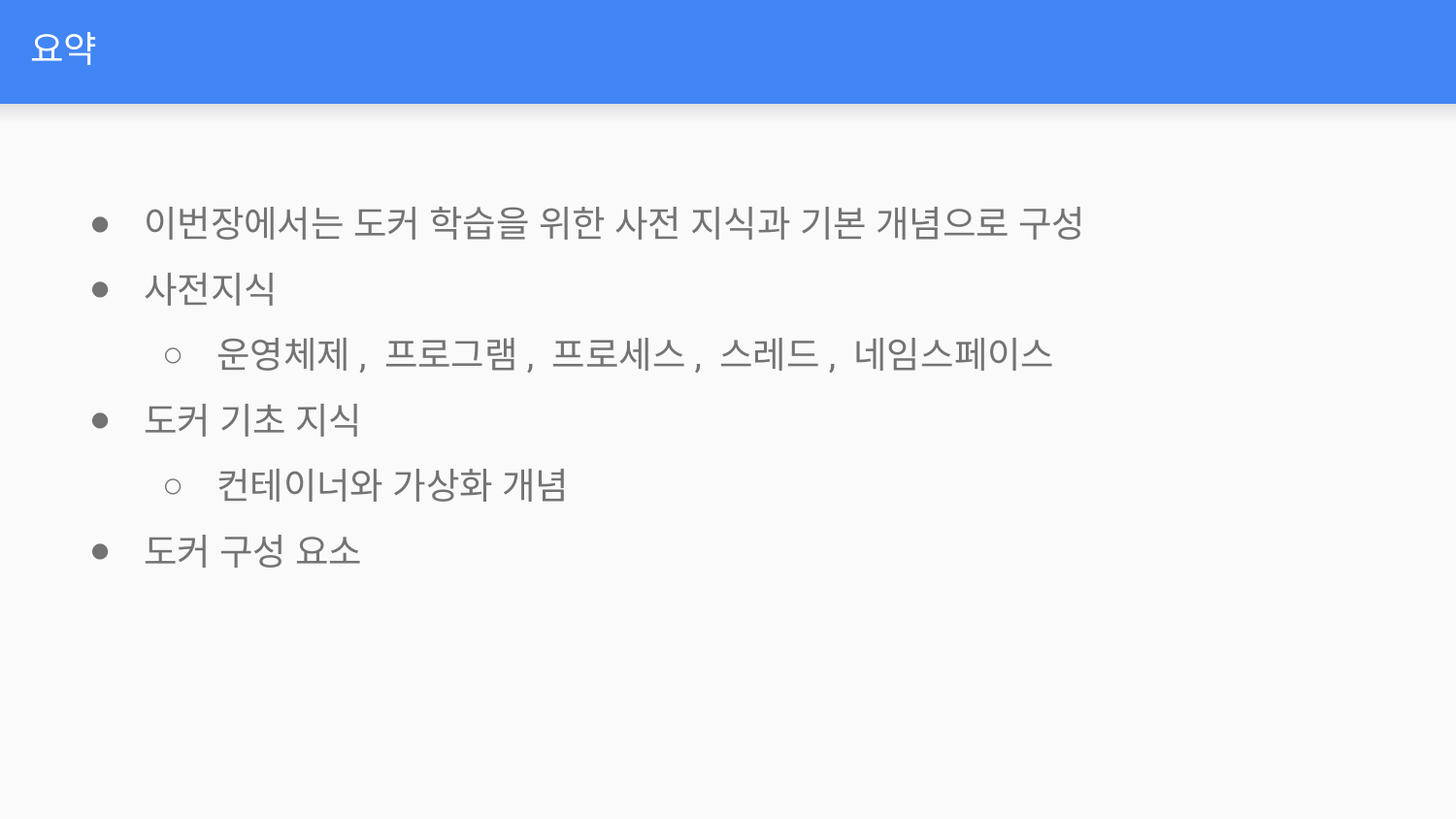

# 요약
이번장에서는 도커 학습을 위한 사전 지식과 기본 개념으로 구성
사전지식
운영체제, 프로그램, 프로세스, 스레드, 네임스페이스
도커 기초 지식
컨테이너와 가상화 개념
도커 구성 요소